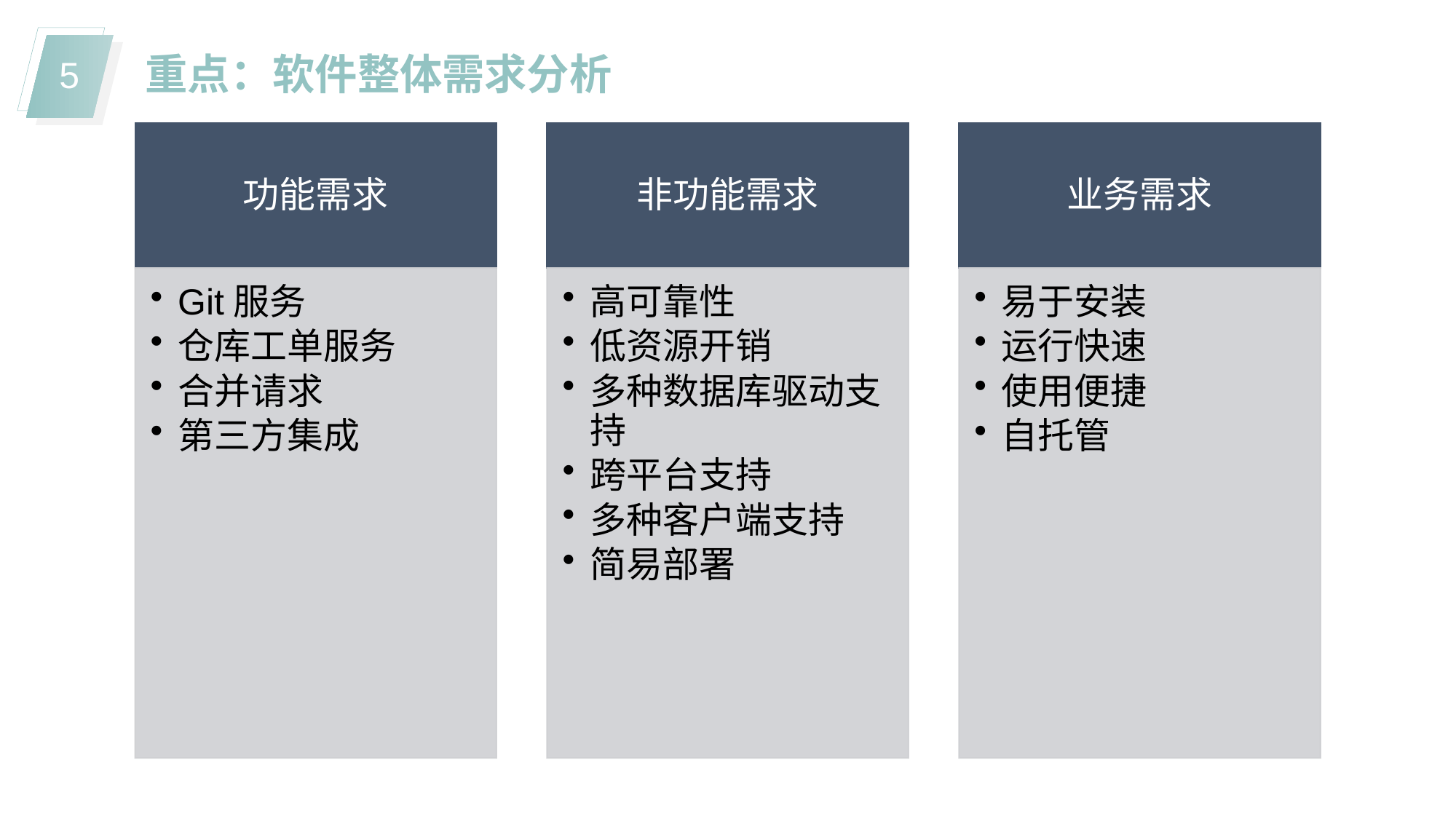

重点：软件整体需求分析
功能需求
Git服务
仓库工单服务
合并请求
第三方集成
非功能需求
高可靠性
低资源开销
多种数据库驱动支持
跨平台支持
多种客户端支持
简易部署
业务需求
易于安装
运行快速
使用便捷
自托管